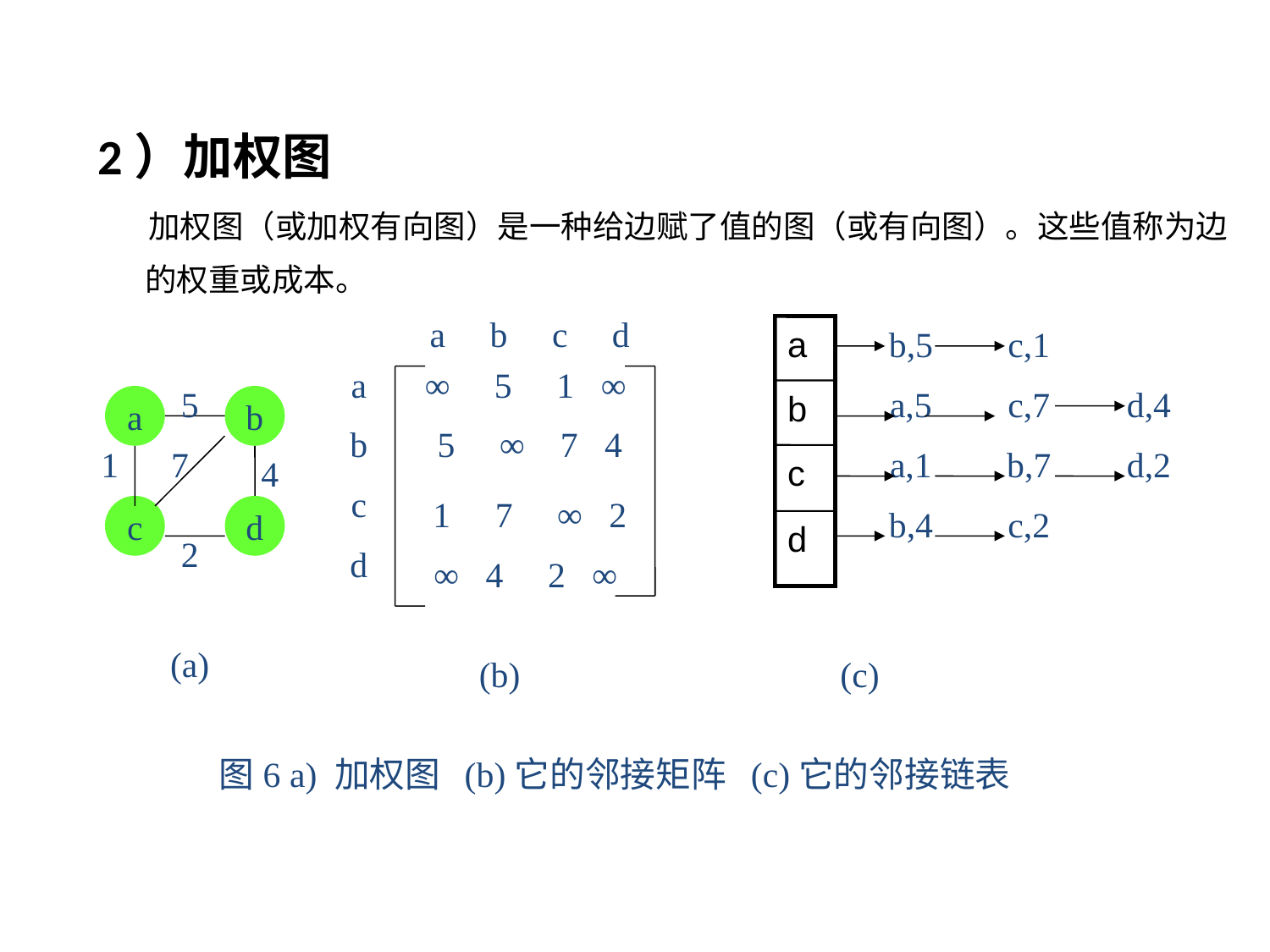

2）加权图
      加权图（或加权有向图）是一种给边赋了值的图（或有向图）。这些值称为边的权重或成本。
a     b     c     d
a

b,5
a,5
a,1
b,4
c,1
c,7
b,7
c,2

d,4
d,2

a
b
c
d

∞     5     1   ∞

5
b

a
b

5     ∞    7   4

1

7
c

4

1     7     ∞   2
c
d
d

2

∞   4     2   ∞

(a)
(b)
(c)
图6 a) 加权图  (b)它的邻接矩阵  (c)它的邻接链表